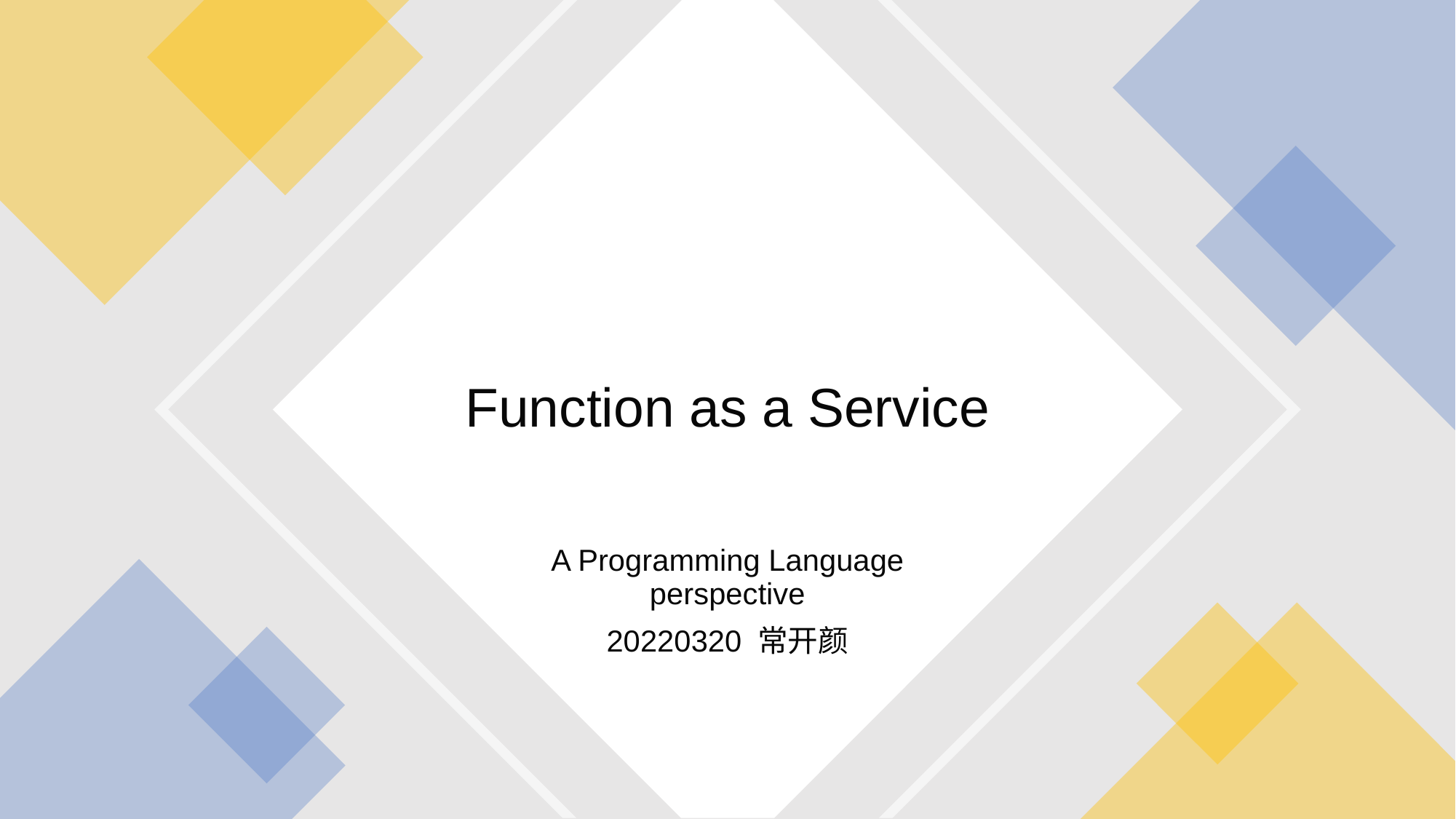

# Function as a Service
A Programming Language perspective
20220320 常开颜